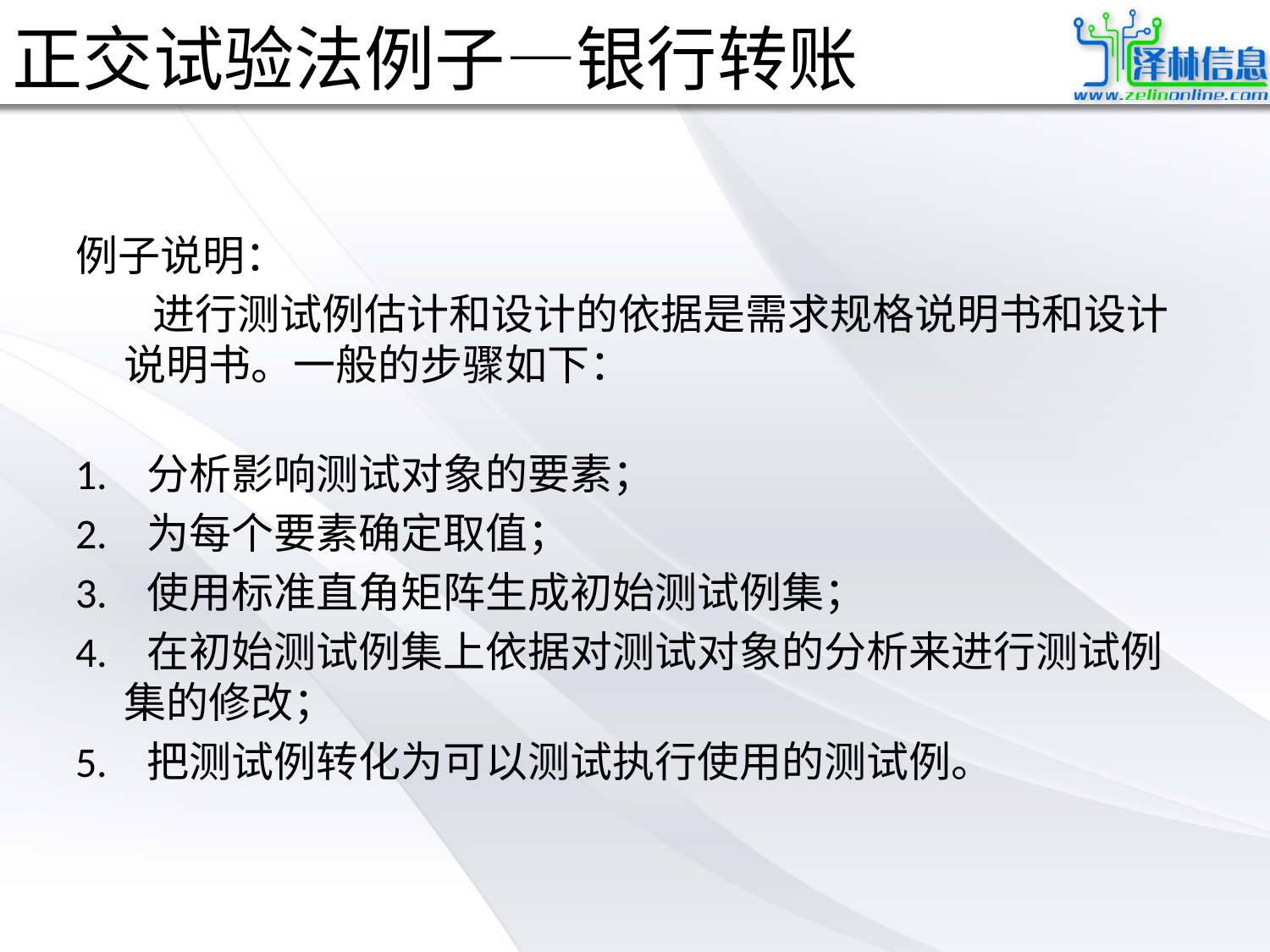

# 正交试验法例子—银行转账
例子说明：
       进行测试例估计和设计的依据是需求规格说明书和设计说明书。一般的步骤如下：

1.   分析影响测试对象的要素；
2.   为每个要素确定取值；
3.   使用标准直角矩阵生成初始测试例集；
4.   在初始测试例集上依据对测试对象的分析来进行测试例集的修改；
5.   把测试例转化为可以测试执行使用的测试例。